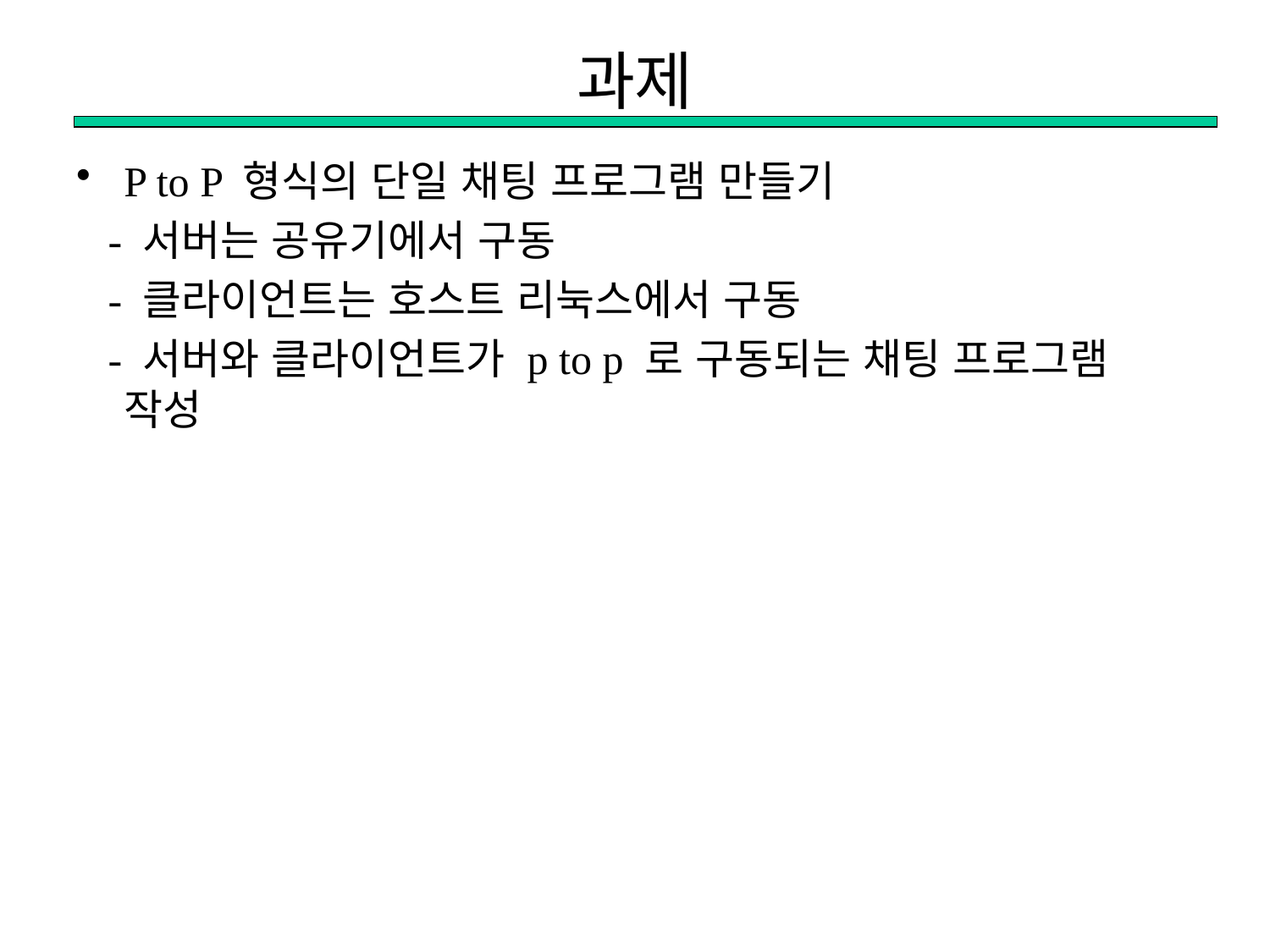

# 과제
P to P 형식의 단일 채팅 프로그램 만들기
   - 서버는 공유기에서 구동
   - 클라이언트는 호스트 리눅스에서 구동
   - 서버와 클라이언트가 p to p 로 구동되는 채팅 프로그램 작성